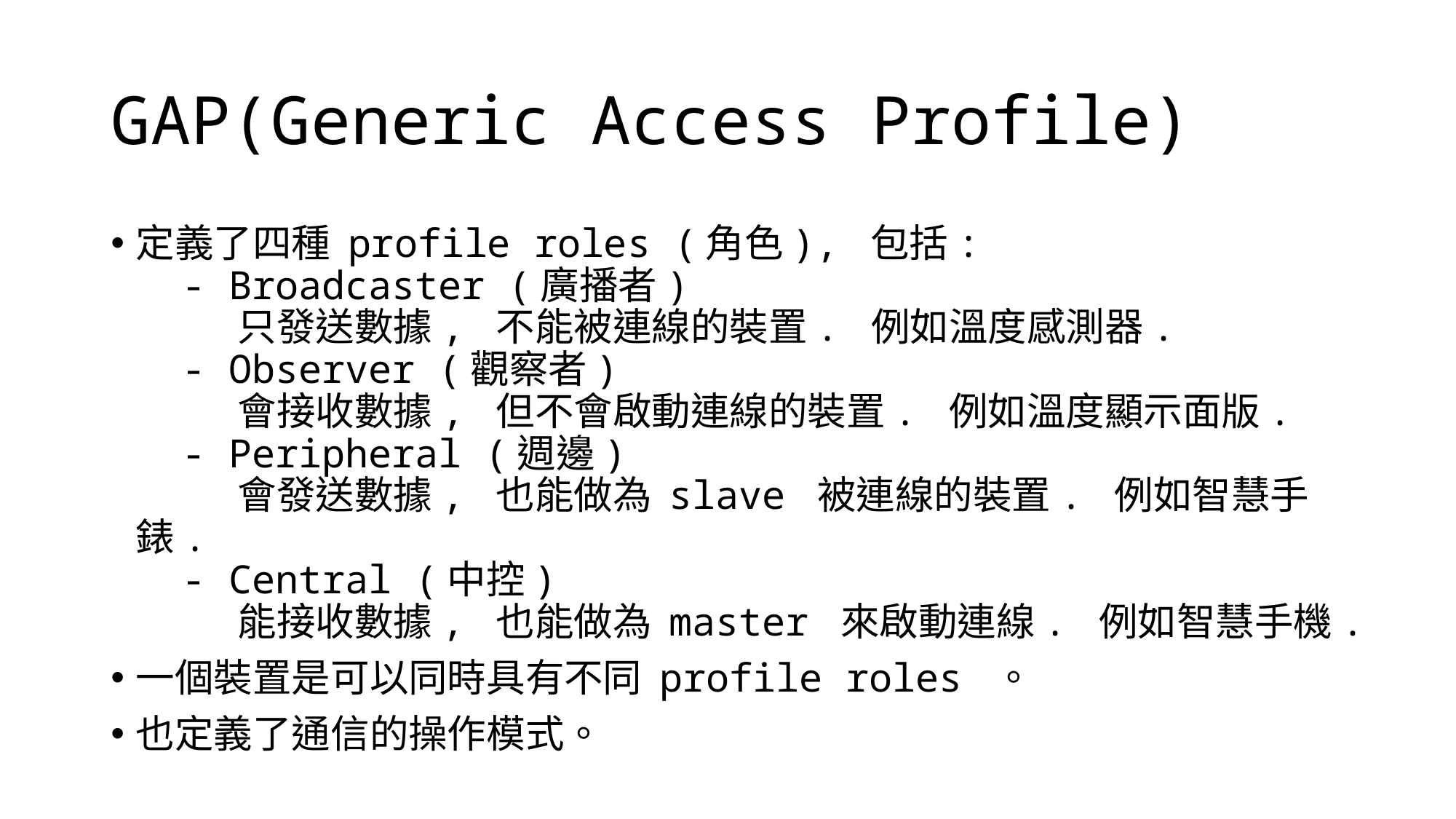

# GAP(Generic Access Profile)
定義了四種 profile roles (角色), 包括: 
  - Broadcaster (廣播者)
    只發送數據, 不能被連線的裝置. 例如溫度感測器.
  - Observer (觀察者)
    會接收數據, 但不會啟動連線的裝置. 例如溫度顯示面版.
  - Peripheral (週邊)
    會發送數據, 也能做為 slave 被連線的裝置. 例如智慧手   	錶. 
  - Central (中控)
    能接收數據, 也能做為 master 來啟動連線. 例如智慧手機.
一個裝置是可以同時具有不同 profile roles 。
也定義了通信的操作模式。